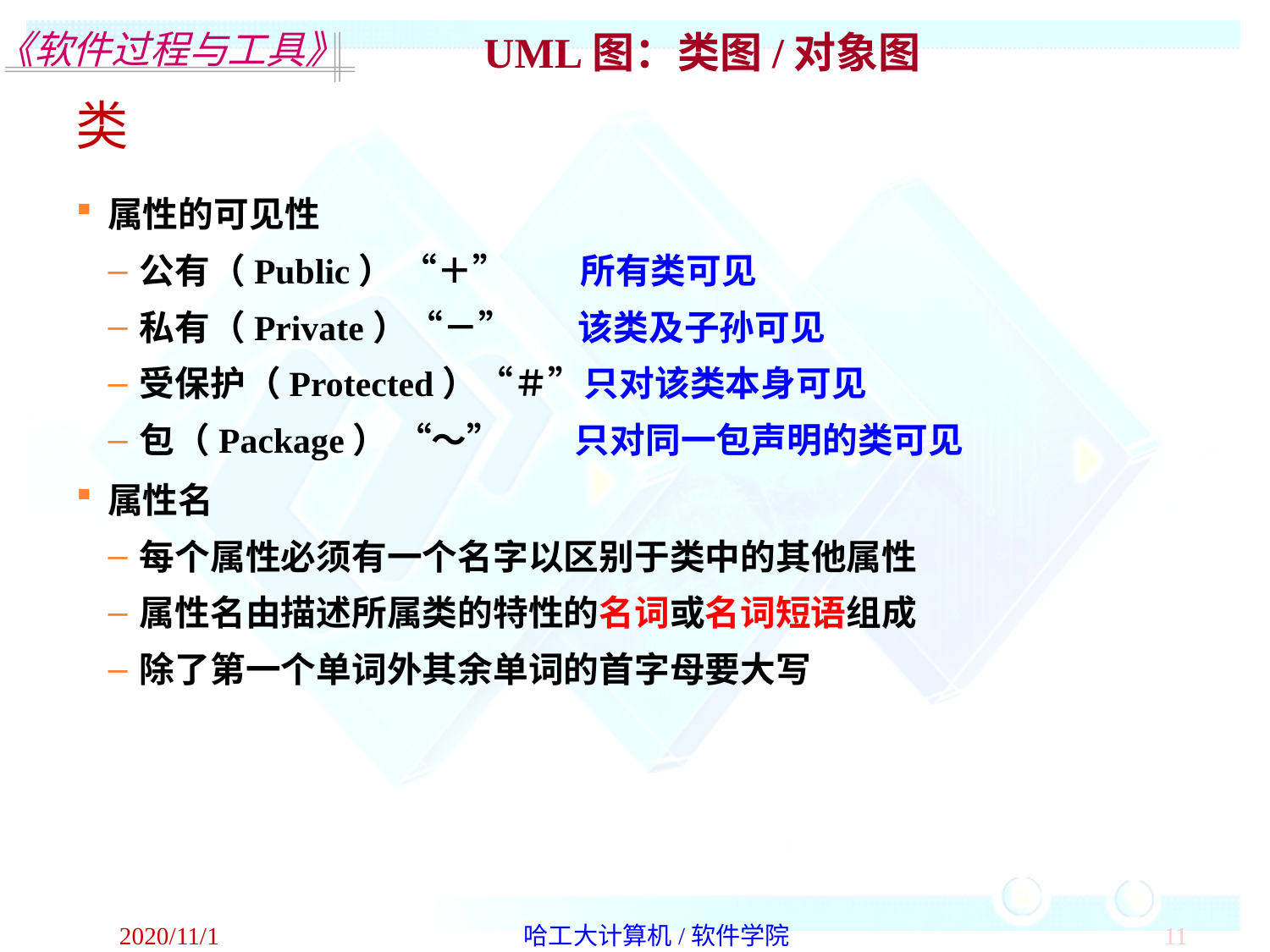

UML图：类图/对象图
类
属性的可见性
公有（Public） “＋”         所有类可见
私有（Private）“－”        该类及子孙可见
受保护（Protected）“＃”只对该类本身可见
包（Package） “～”         只对同一包声明的类可见
属性名
每个属性必须有一个名字以区别于类中的其他属性
属性名由描述所属类的特性的名词或名词短语组成
除了第一个单词外其余单词的首字母要大写